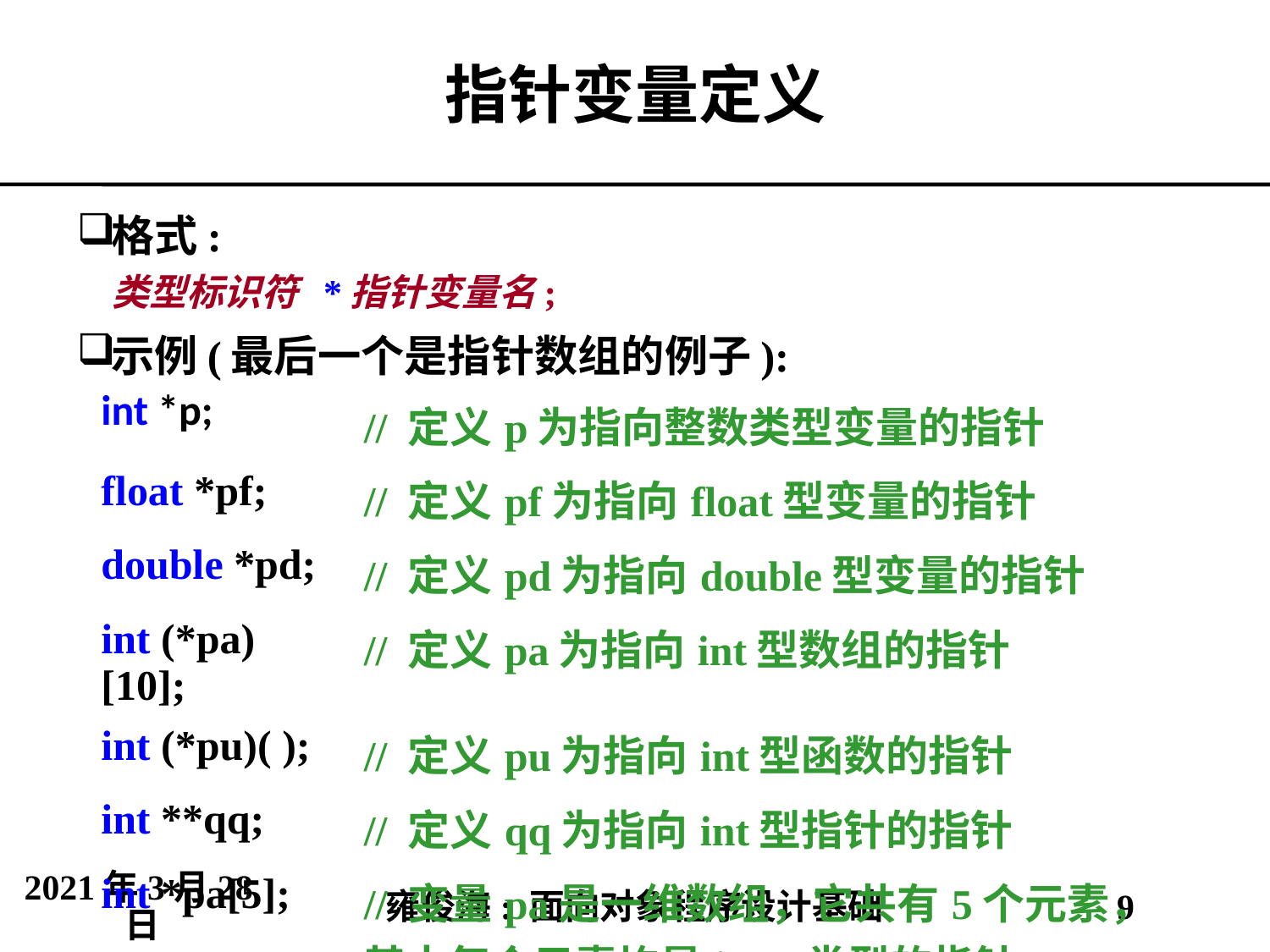

# 指针变量定义

格式:
类型标识符  *指针变量名;
示例(最后一个是指针数组的例子):
| int \*p; | // 定义p为指向整数类型变量的指针 |
| --- | --- |
| float \*pf; | // 定义pf为指向float型变量的指针 |
| double \*pd; | // 定义pd为指向double型变量的指针 |
| int (\*pa)[10]; | // 定义pa为指向int型数组的指针 |
| int (\*pu)( ); | // 定义pu为指向int型函数的指针 |
| int \*\*qq; | // 定义qq为指向int型指针的指针 |
| int \*pa[5]; | // 变量pa是一维数组，它共有5个元素，其中每个元素均是int \*类型的指针。 |
2021年3月28日
雍俊海: 面向对象程序设计基础
9